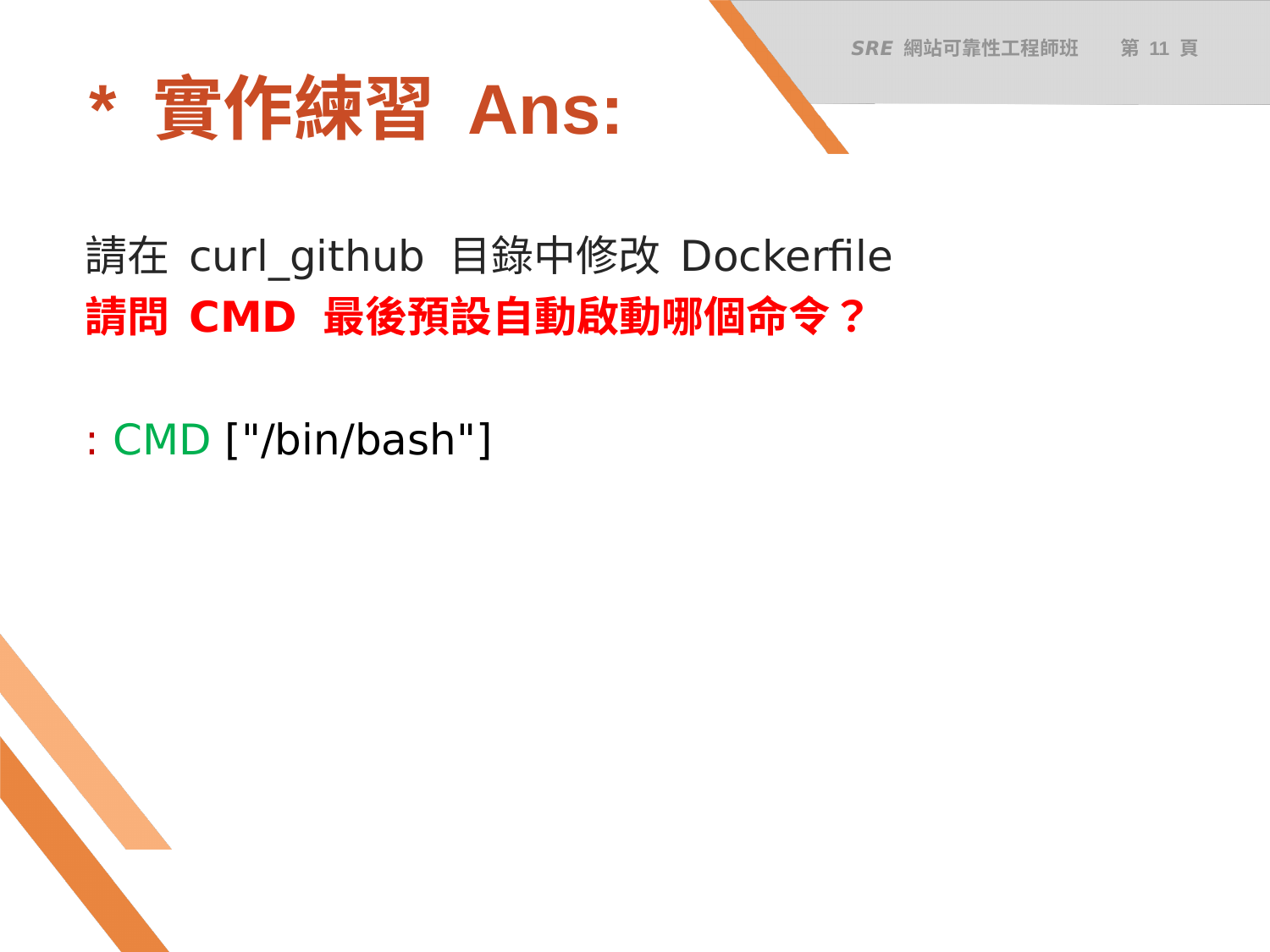

SRE 網站可靠性工程師班
第 11 頁
# * 實作練習 Ans:
請在 curl_github 目錄中修改 Dockerfile
請問 CMD 最後預設自動啟動哪個命令？

: CMD ["/bin/bash"]